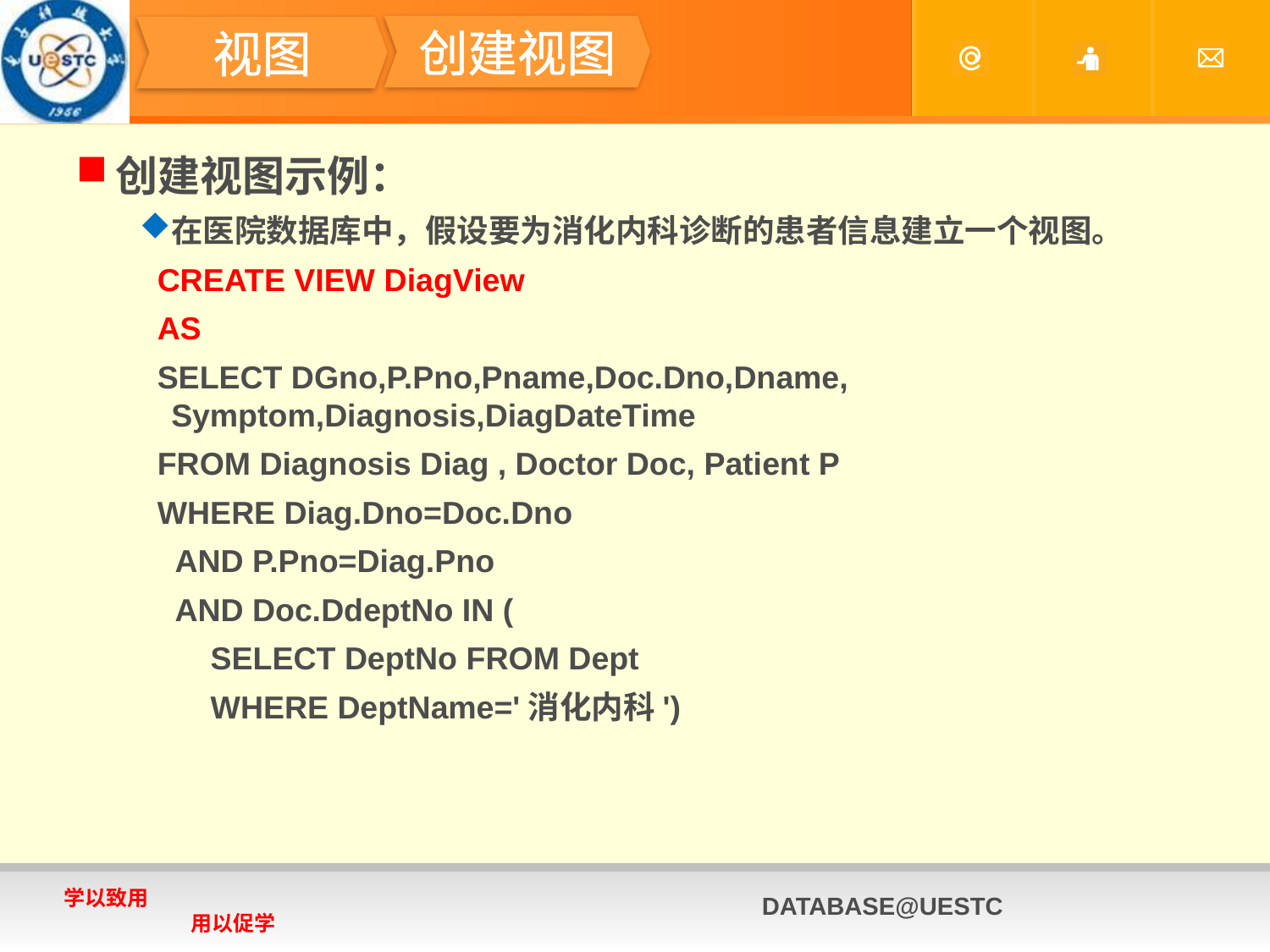

#
创建视图
视图
创建视图示例：
在医院数据库中，假设要为消化内科诊断的患者信息建立一个视图。
  CREATE VIEW DiagView
  AS
  SELECT DGno,P.Pno,Pname,Doc.Dno,Dname,      Symptom,Diagnosis,DiagDateTime
  FROM Diagnosis Diag , Doctor Doc, Patient P
  WHERE Diag.Dno=Doc.Dno
    AND P.Pno=Diag.Pno
    AND Doc.DdeptNo IN (
        SELECT DeptNo FROM Dept
        WHERE DeptName='消化内科')